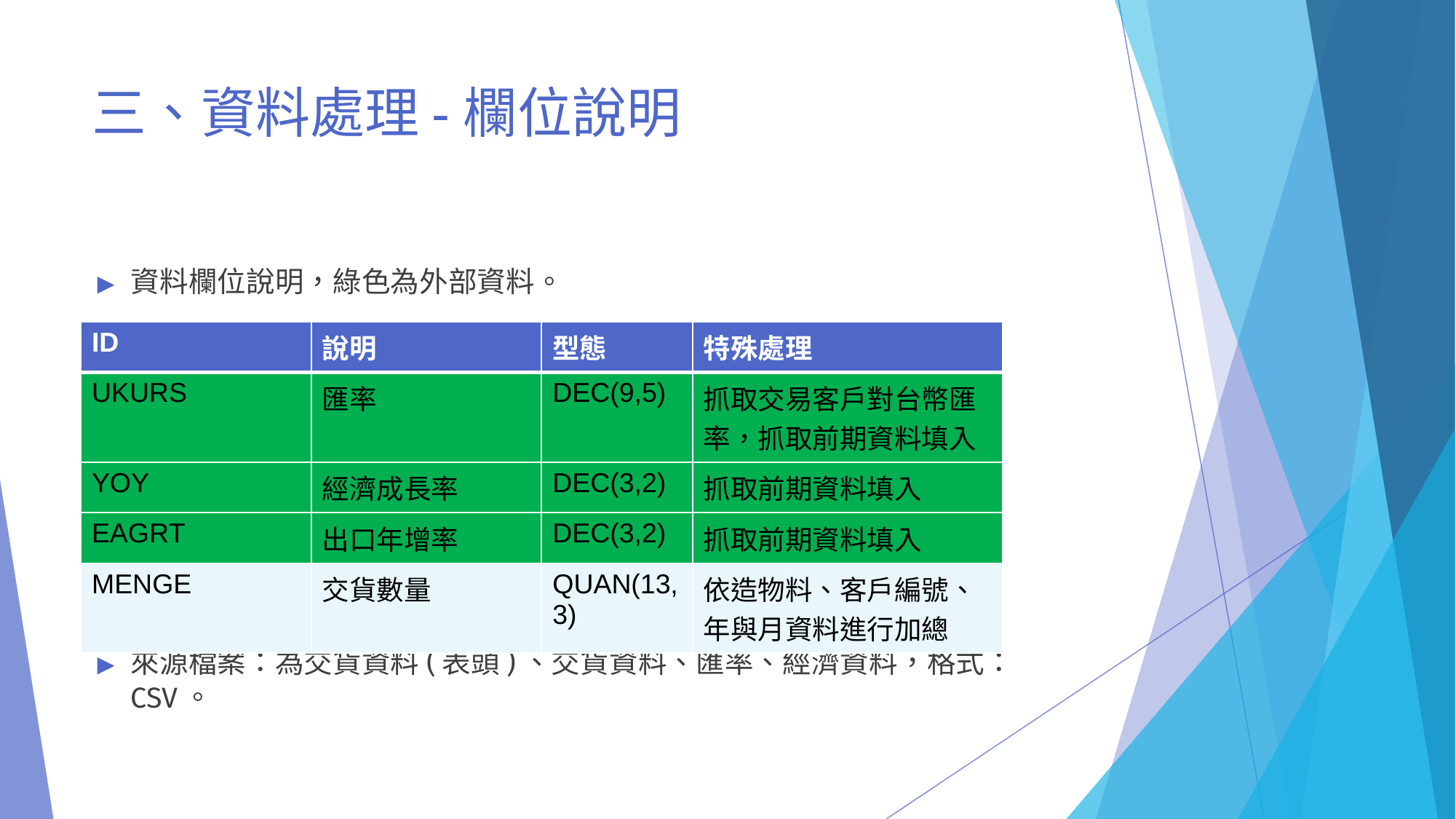

# 三、資料處理-欄位說明
資料欄位說明，綠色為外部資料。

來源檔案：為交貨資料(表頭)、交貨資料、匯率、經濟資料，格式：CSV。

| ID | 說明 | 型態 | 特殊處理 |
| --- | --- | --- | --- |
| UKURS | 匯率 | DEC(9,5) | 抓取交易客戶對台幣匯率，抓取前期資料填入 |
| YOY | 經濟成長率 | DEC(3,2) | 抓取前期資料填入 |
| EAGRT | 出口年增率 | DEC(3,2) | 抓取前期資料填入 |
| MENGE | 交貨數量 | QUAN(13,3) | 依造物料、客戶編號、年與月資料進行加總 |